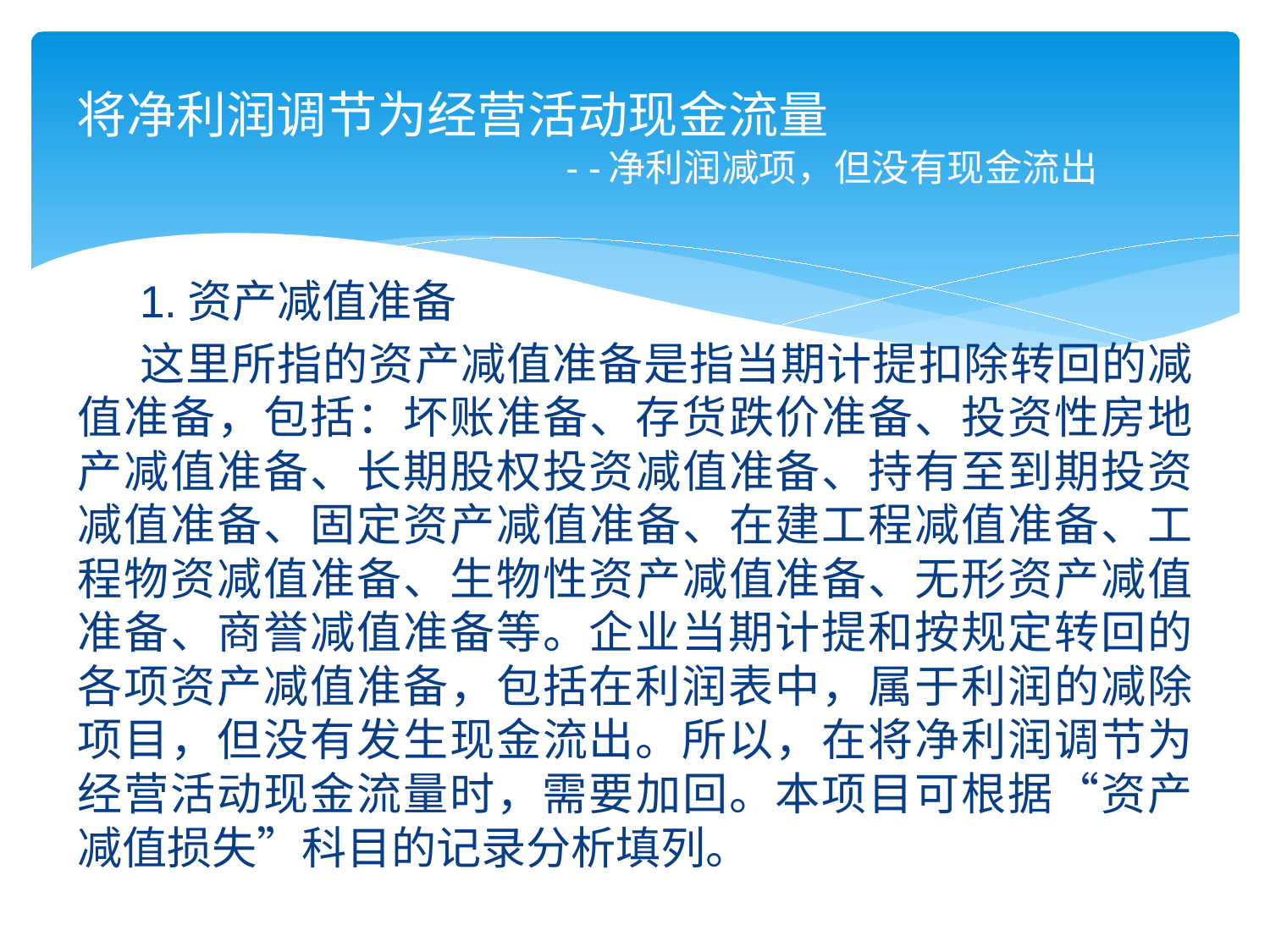

# 将净利润调节为经营活动现金流量 - -净利润减项，但没有现金流出
1.资产减值准备
这里所指的资产减值准备是指当期计提扣除转回的减值准备，包括：坏账准备、存货跌价准备、投资性房地产减值准备、长期股权投资减值准备、持有至到期投资减值准备、固定资产减值准备、在建工程减值准备、工程物资减值准备、生物性资产减值准备、无形资产减值准备、商誉减值准备等。企业当期计提和按规定转回的各项资产减值准备，包括在利润表中，属于利润的减除项目，但没有发生现金流出。所以，在将净利润调节为经营活动现金流量时，需要加回。本项目可根据“资产减值损失”科目的记录分析填列。